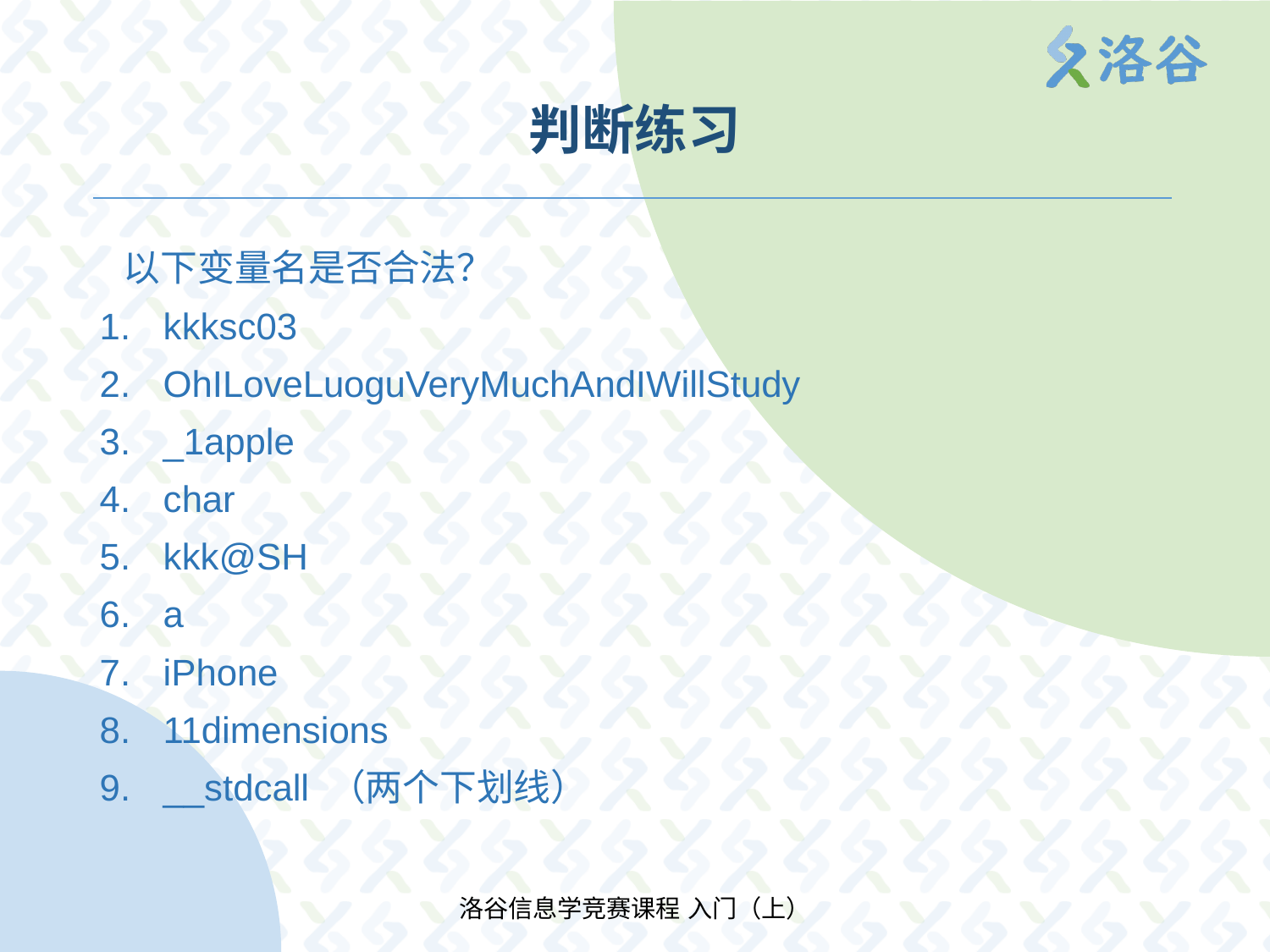

# 判断练习
以下变量名是否合法？
kkksc03
OhILoveLuoguVeryMuchAndIWillStudy
_1apple
char
kkk@SH
a
iPhone
11dimensions
__stdcall （两个下划线）
洛谷信息学竞赛课程 入门（上）